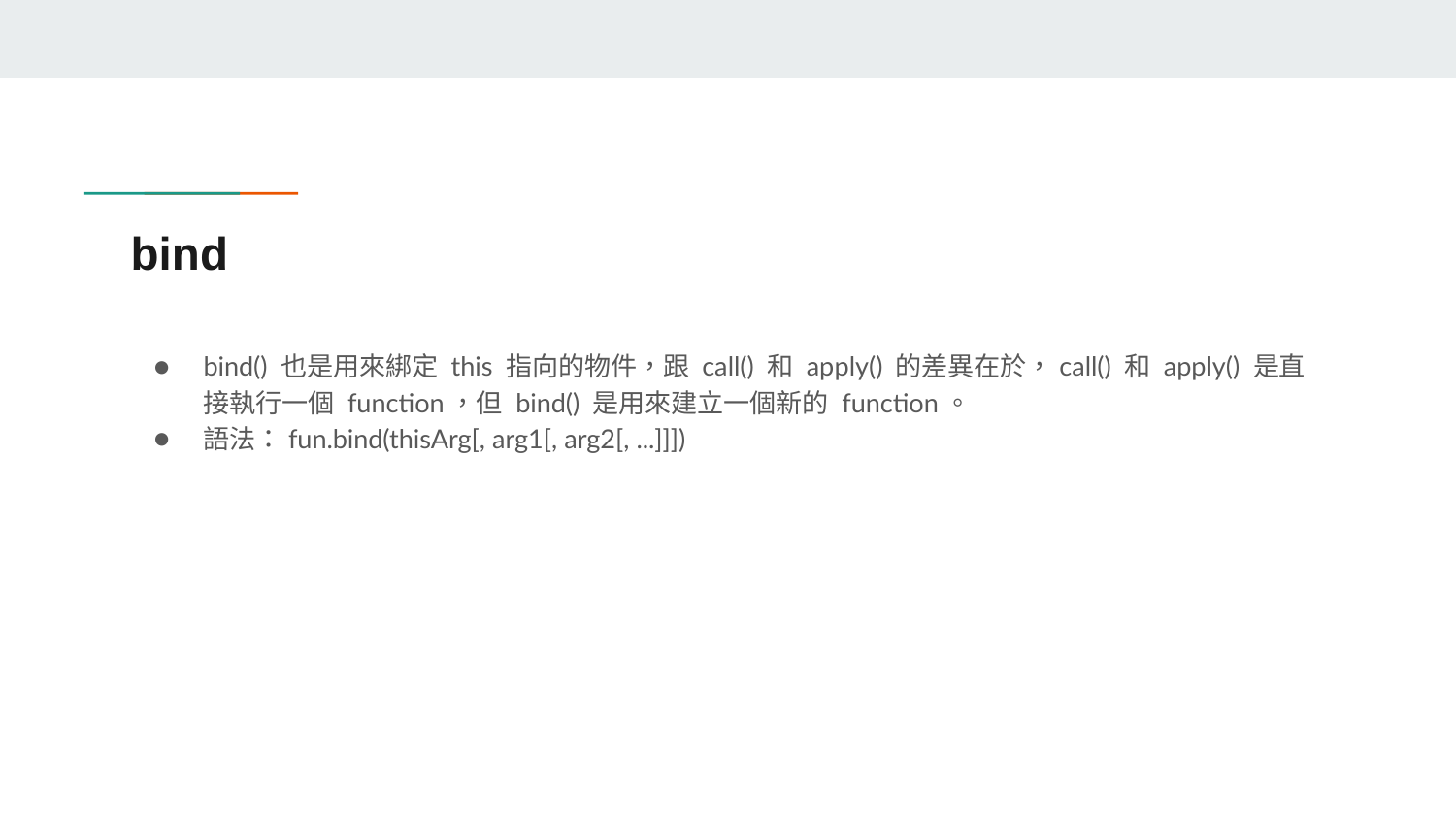

# bind
bind() 也是用來綁定 this 指向的物件，跟 call() 和 apply() 的差異在於，call() 和 apply() 是直接執行一個 function，但 bind() 是用來建立一個新的 function。
語法：fun.bind(thisArg[, arg1[, arg2[, ...]]])